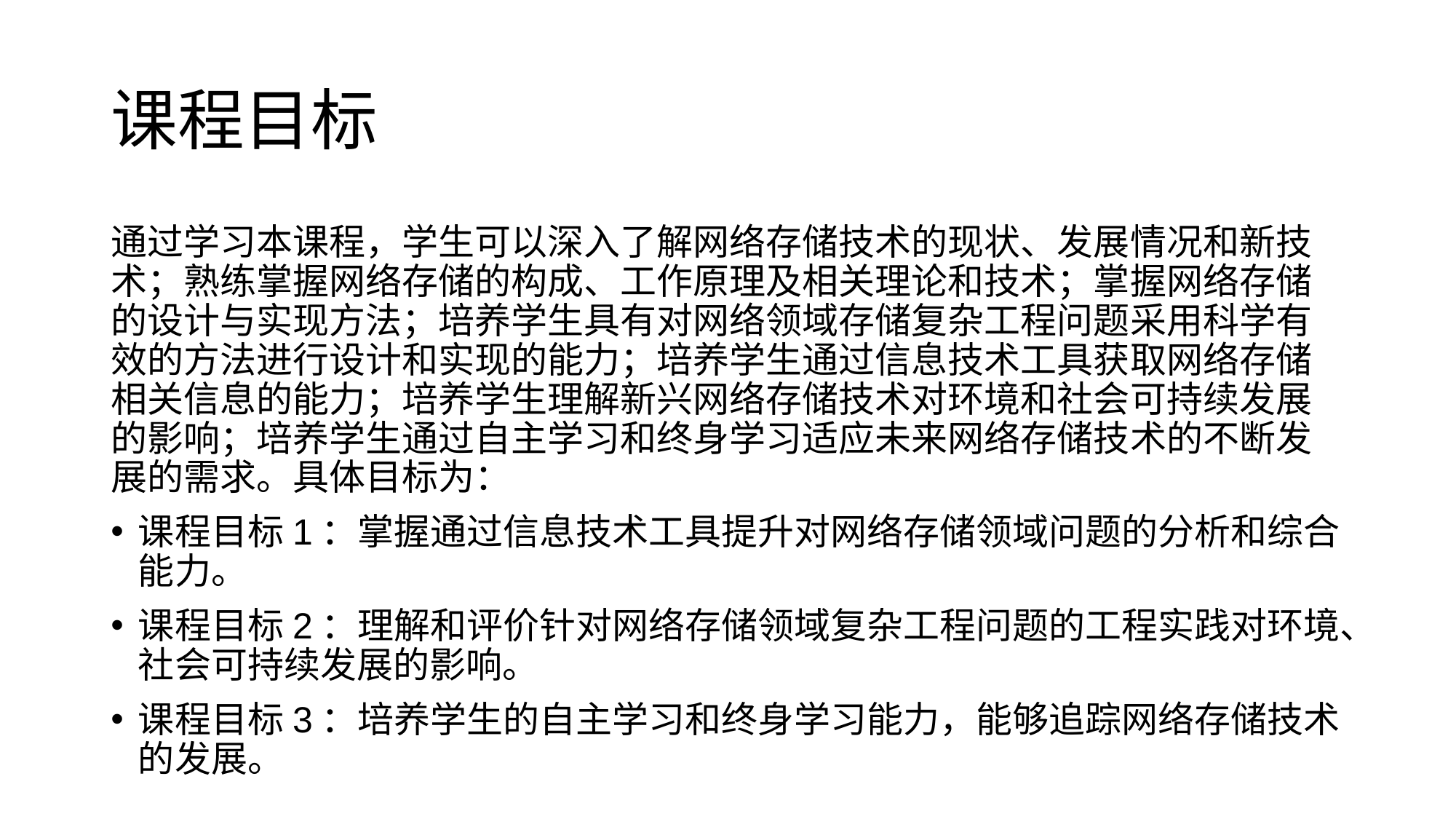

# 课程目标
通过学习本课程，学生可以深入了解网络存储技术的现状、发展情况和新技术；熟练掌握网络存储的构成、工作原理及相关理论和技术；掌握网络存储的设计与实现方法；培养学生具有对网络领域存储复杂工程问题采用科学有效的方法进行设计和实现的能力；培养学生通过信息技术工具获取网络存储相关信息的能力；培养学生理解新兴网络存储技术对环境和社会可持续发展的影响；培养学生通过自主学习和终身学习适应未来网络存储技术的不断发展的需求。具体目标为：
课程目标1：掌握通过信息技术工具提升对网络存储领域问题的分析和综合能力。
课程目标2：理解和评价针对网络存储领域复杂工程问题的工程实践对环境、社会可持续发展的影响。
课程目标3：培养学生的自主学习和终身学习能力，能够追踪网络存储技术的发展。